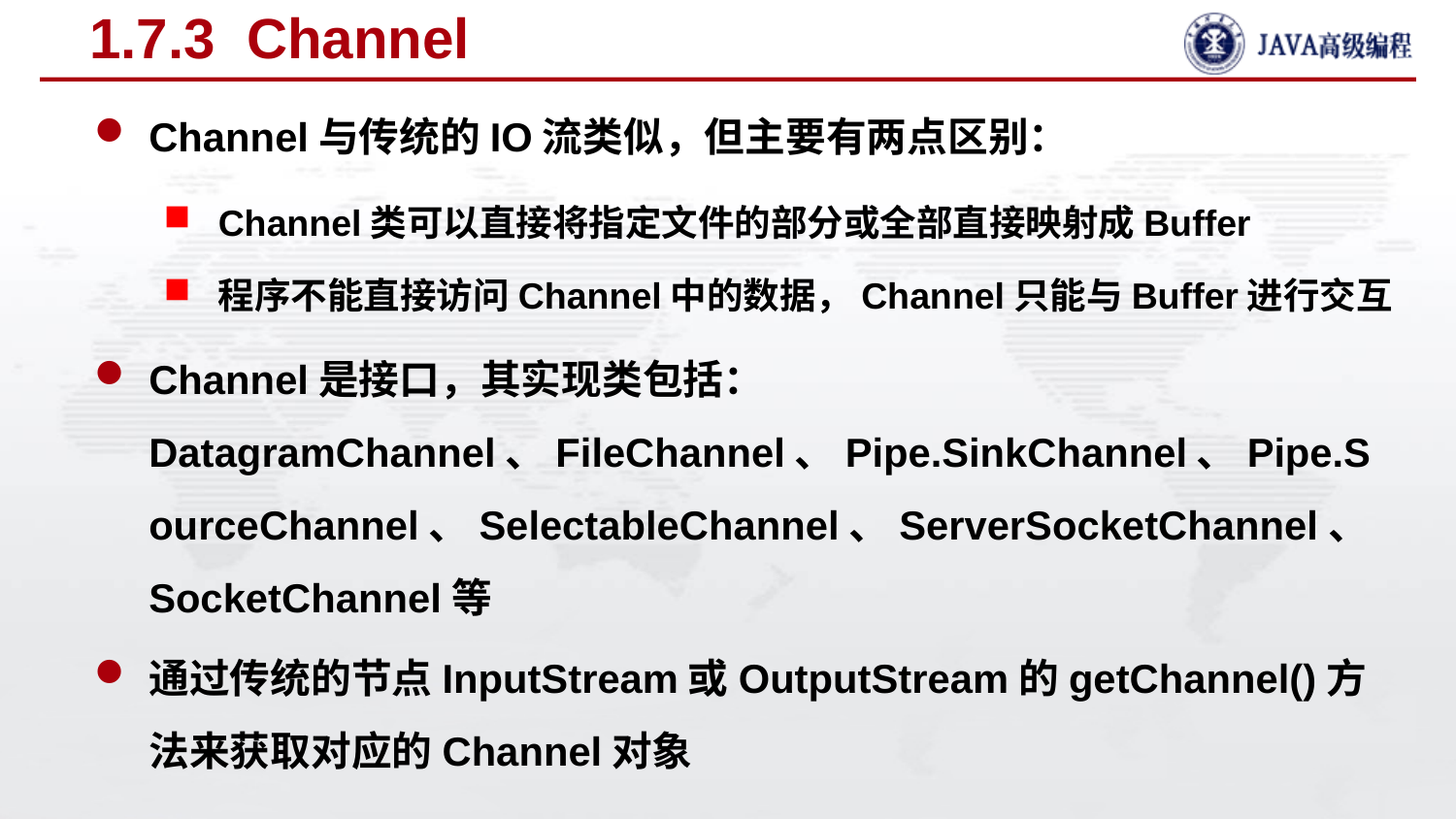

# 1.7.3  Channel
Channel与传统的IO流类似，但主要有两点区别：

Channel是接口，其实现类包括：DatagramChannel、FileChannel、Pipe.SinkChannel、Pipe.SourceChannel、SelectableChannel、ServerSocketChannel、SocketChannel等
通过传统的节点InputStream或OutputStream的getChannel()方法来获取对应的Channel对象

Channel类可以直接将指定文件的部分或全部直接映射成Buffer
程序不能直接访问Channel中的数据，Channel只能与Buffer进行交互